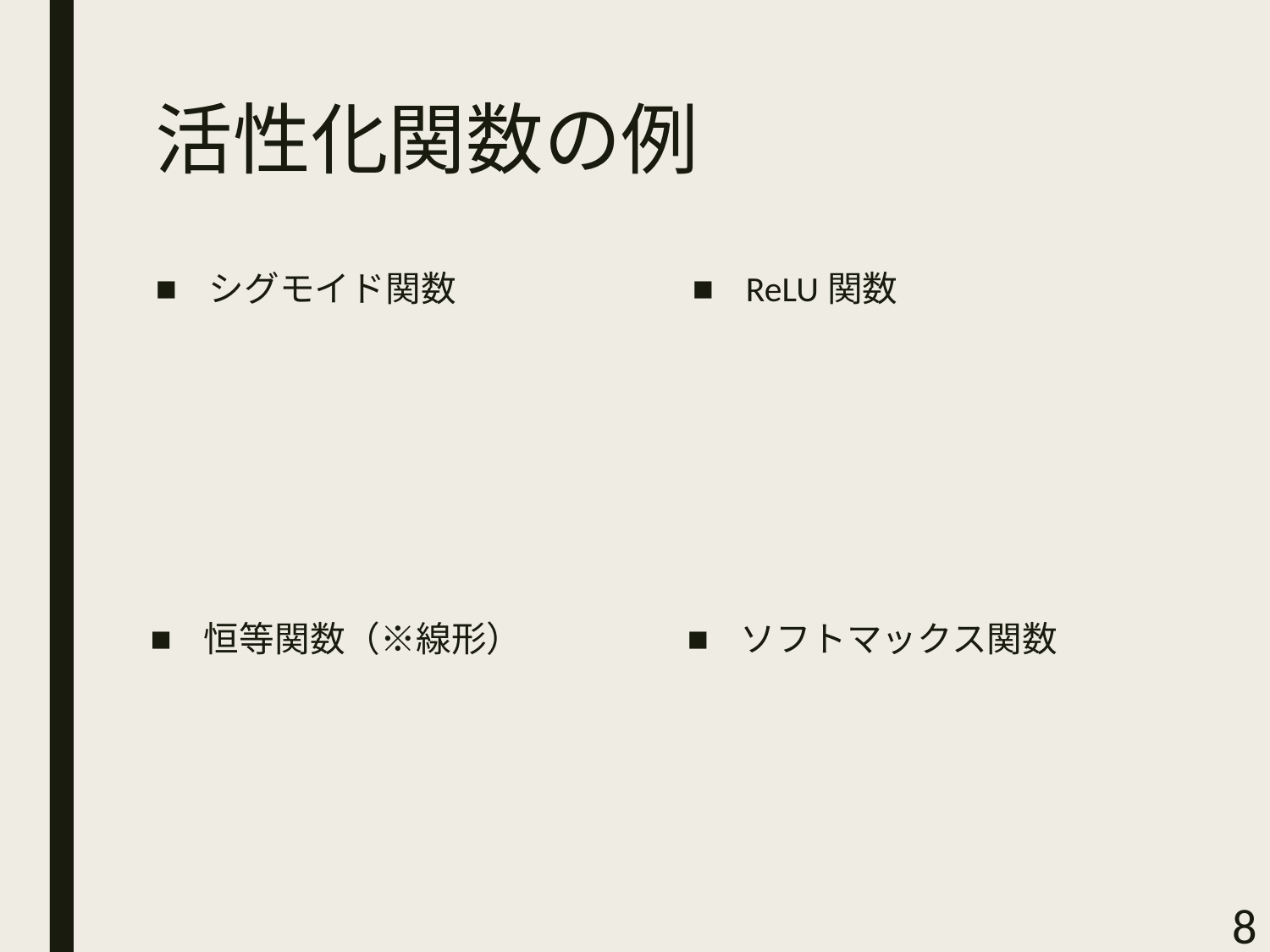

# 活性化関数の例
シグモイド関数
ReLU関数
恒等関数（※線形）
ソフトマックス関数

8